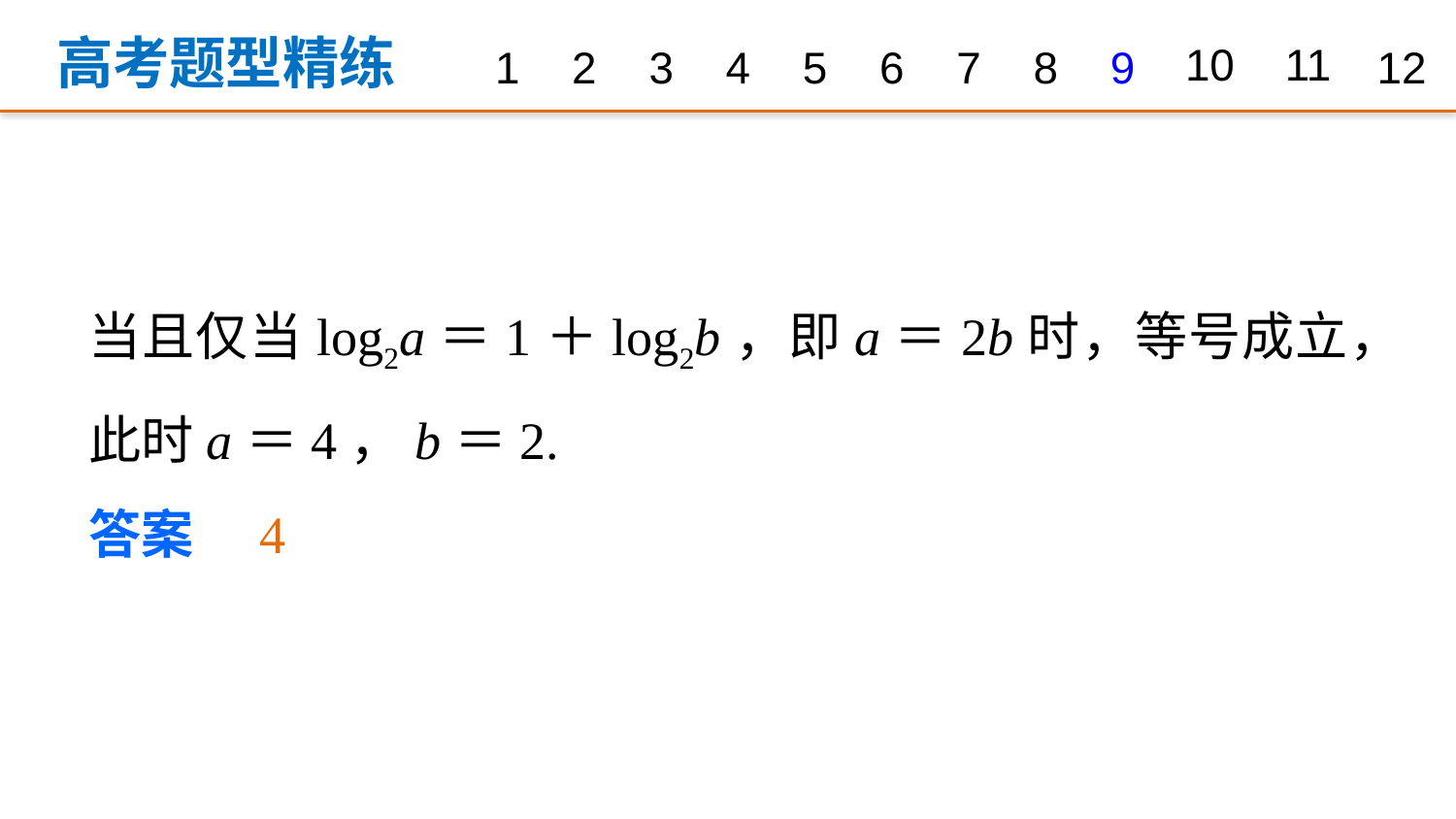

高考题型精练
1
2
3
4
5
6
7
8
9
10
11
12
当且仅当log2a＝1＋log2b，即a＝2b时，等号成立，此时a＝4，b＝2.
答案　4